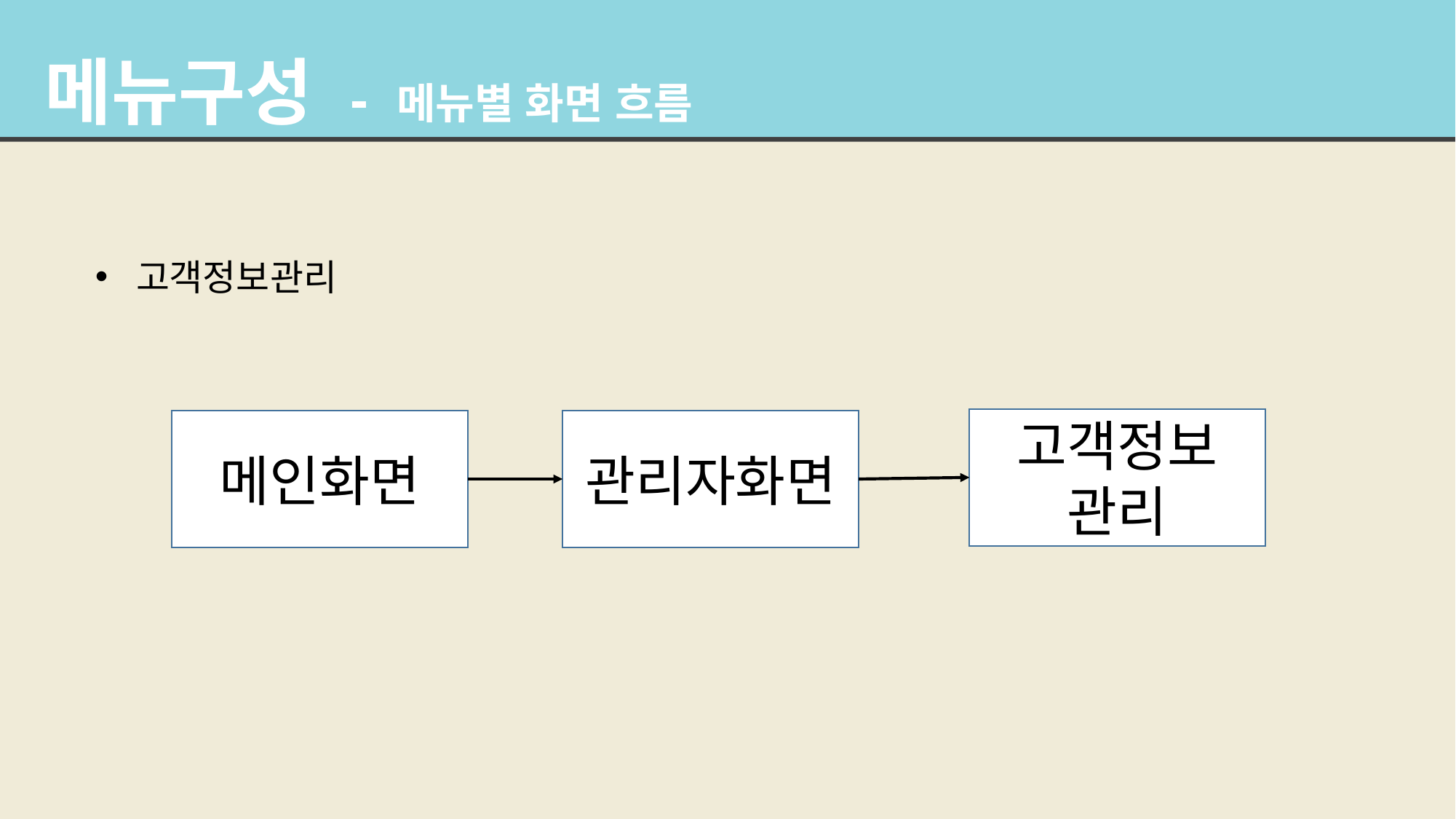

메뉴구성 - 메뉴별 화면 흐름
고객정보관리
고객정보
관리
메인화면
관리자화면